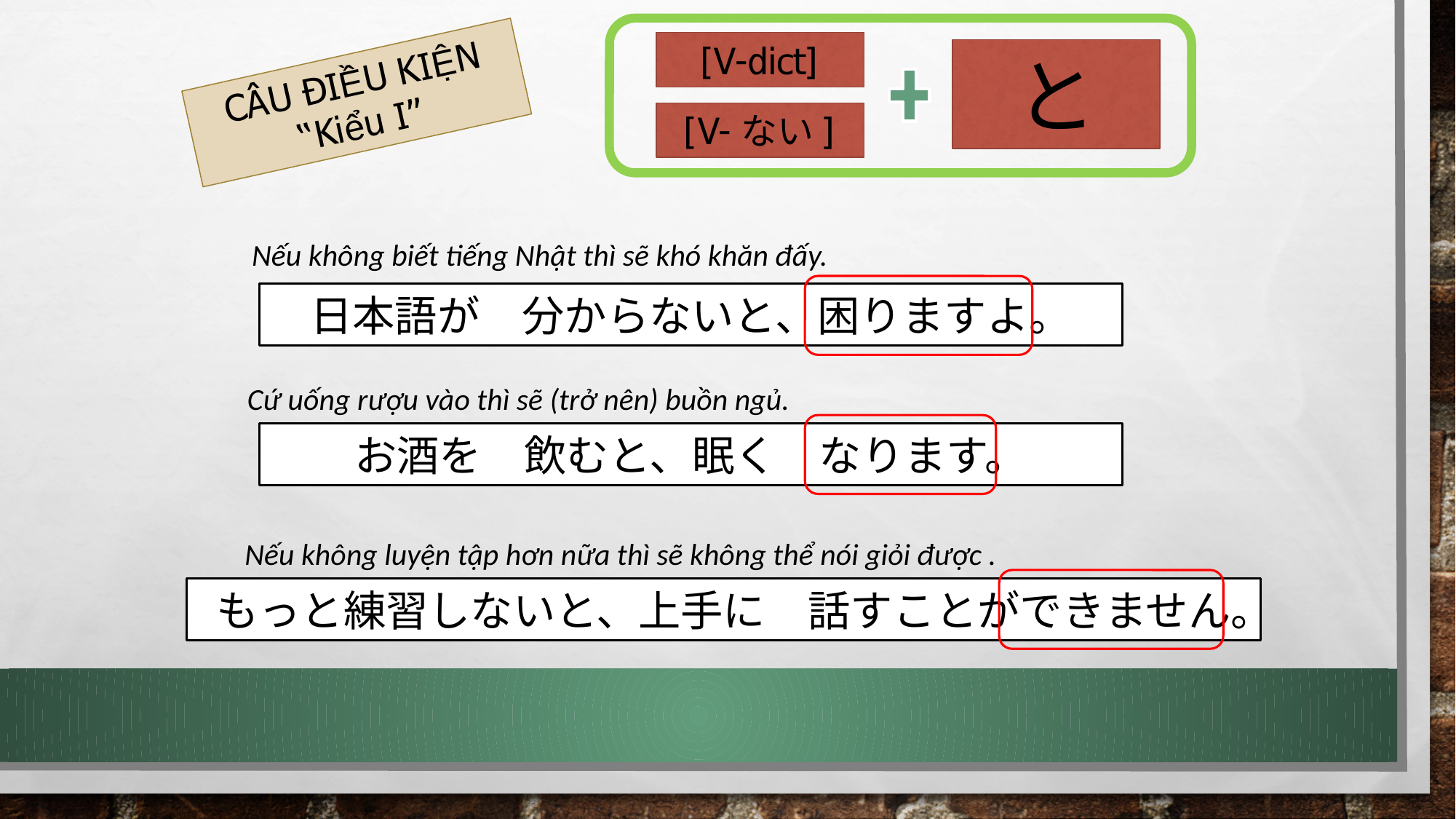

[V-dict]
と

[V-ない]
CÂU ĐIỀU KIỆN
“Kiểu I”
Nếu không biết tiếng Nhật thì sẽ khó khăn đấy.

日本語が　分からないと、困りますよ。
Cứ uống rượu vào thì sẽ (trở nên) buồn ngủ.

お酒を　飲むと、眠く　なります。
Nếu không luyện tập hơn nữa thì sẽ không thể nói giỏi được .

もっと練習しないと、上手に　話すことができません。